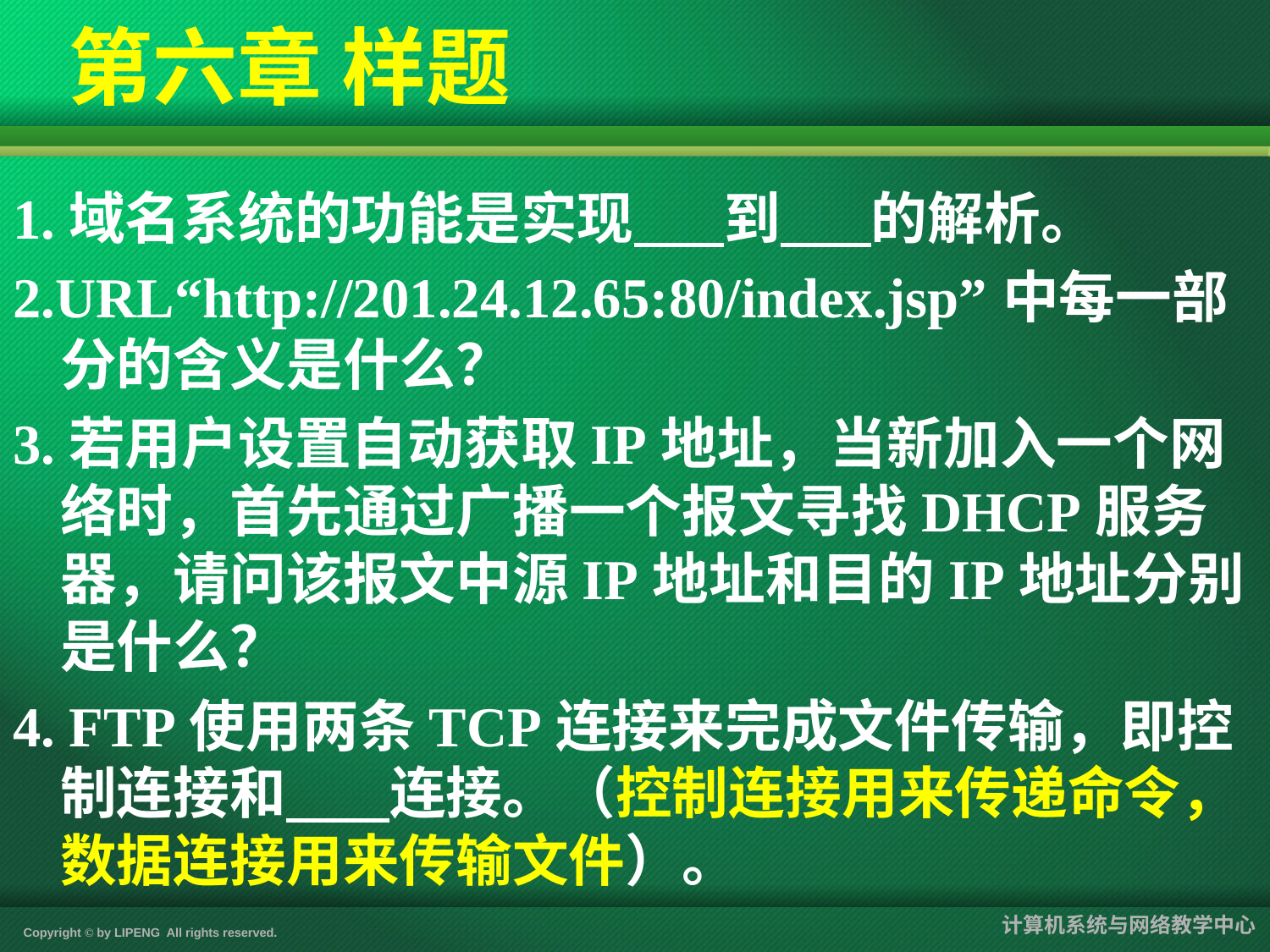

第六章 样题
1.域名系统的功能是实现       到       的解析。
2.URL“http://201.24.12.65:80/index.jsp”中每一部分的含义是什么？
3.若用户设置自动获取IP地址，当新加入一个网络时，首先通过广播一个报文寻找DHCP服务器，请问该报文中源IP地址和目的IP地址分别是什么？
4. FTP使用两条TCP连接来完成文件传输，即控制连接和        连接。（控制连接用来传递命令，数据连接用来传输文件）。